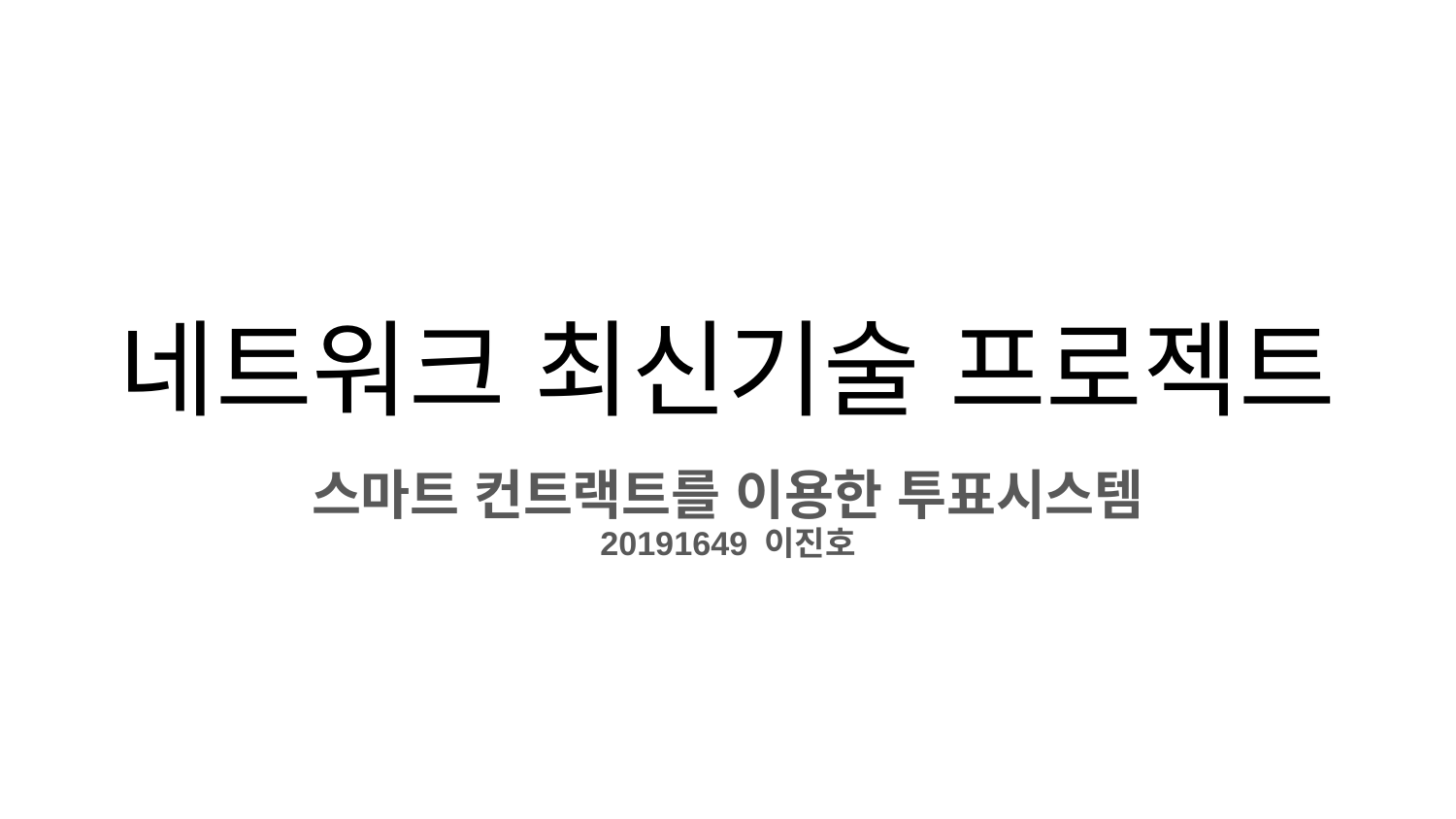

# 네트워크 최신기술 프로젝트
스마트 컨트랙트를 이용한 투표시스템
20191649 이진호